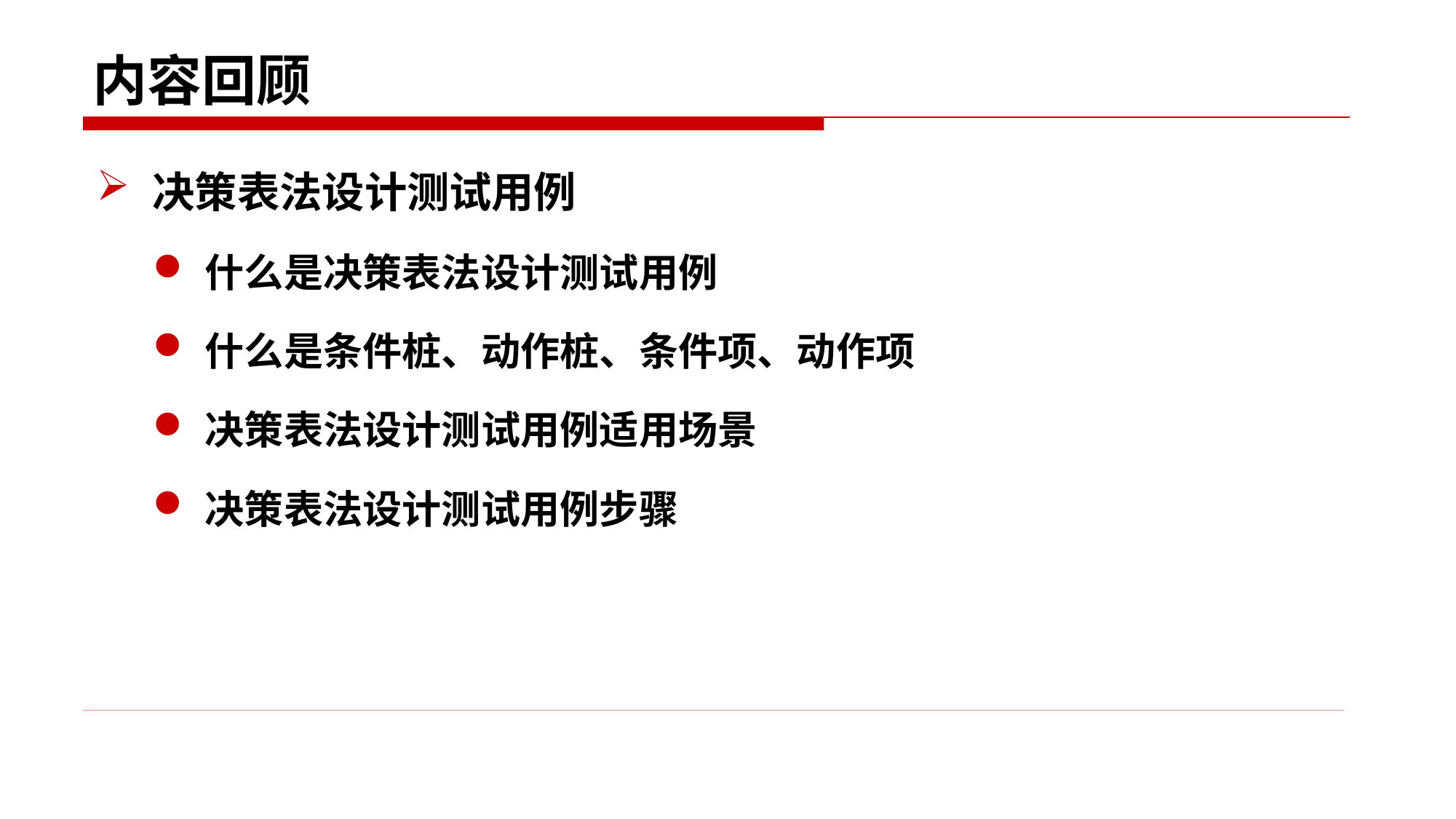

# 内容回顾
决策表法设计测试用例
什么是决策表法设计测试用例
什么是条件桩、动作桩、条件项、动作项
决策表法设计测试用例适用场景
决策表法设计测试用例步骤